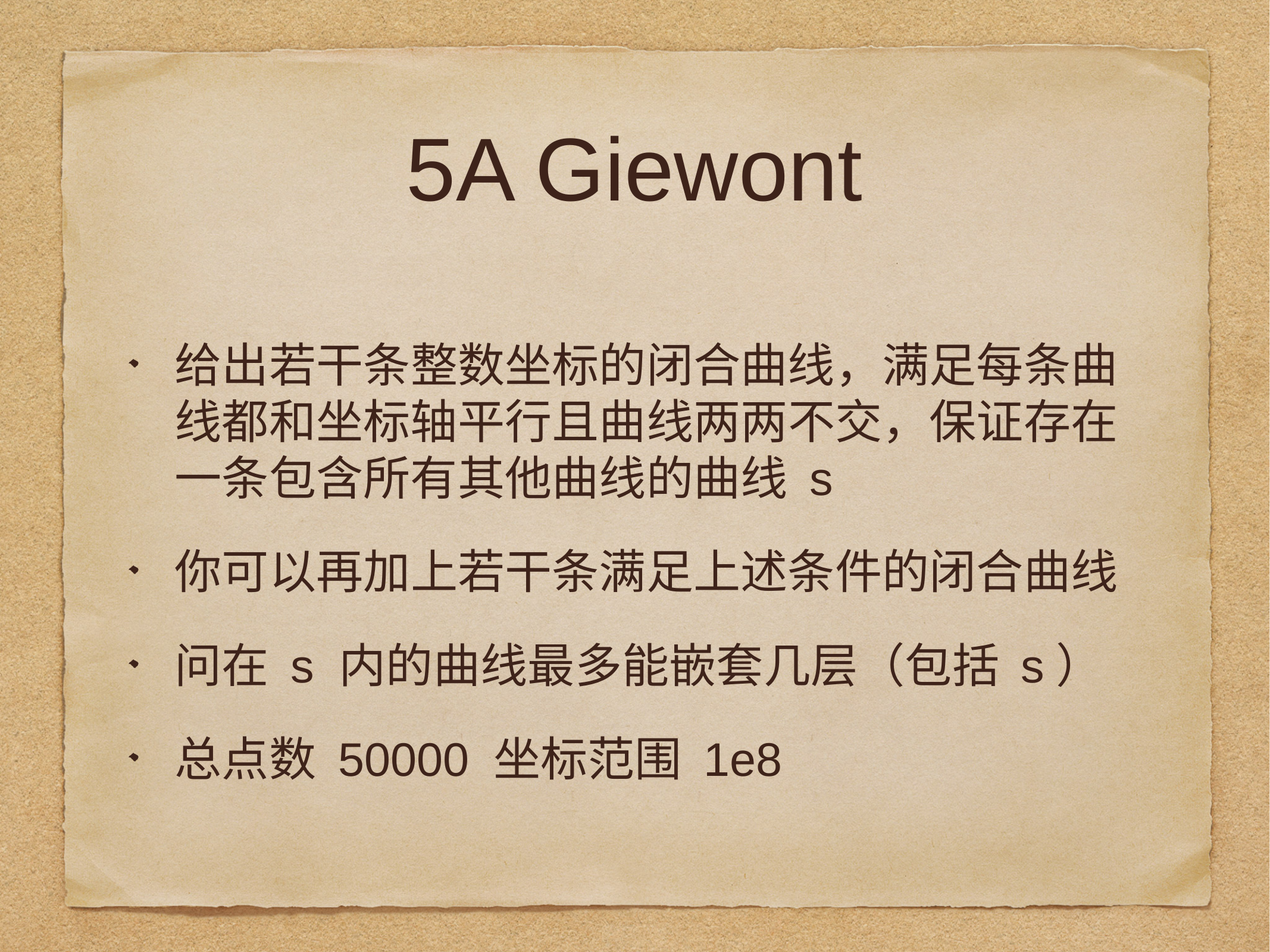

# 5A Giewont
给出若干条整数坐标的闭合曲线，满足每条曲线都和坐标轴平行且曲线两两不交，保证存在一条包含所有其他曲线的曲线 s
你可以再加上若干条满足上述条件的闭合曲线
问在 s 内的曲线最多能嵌套几层（包括 s）
总点数 50000 坐标范围 1e8